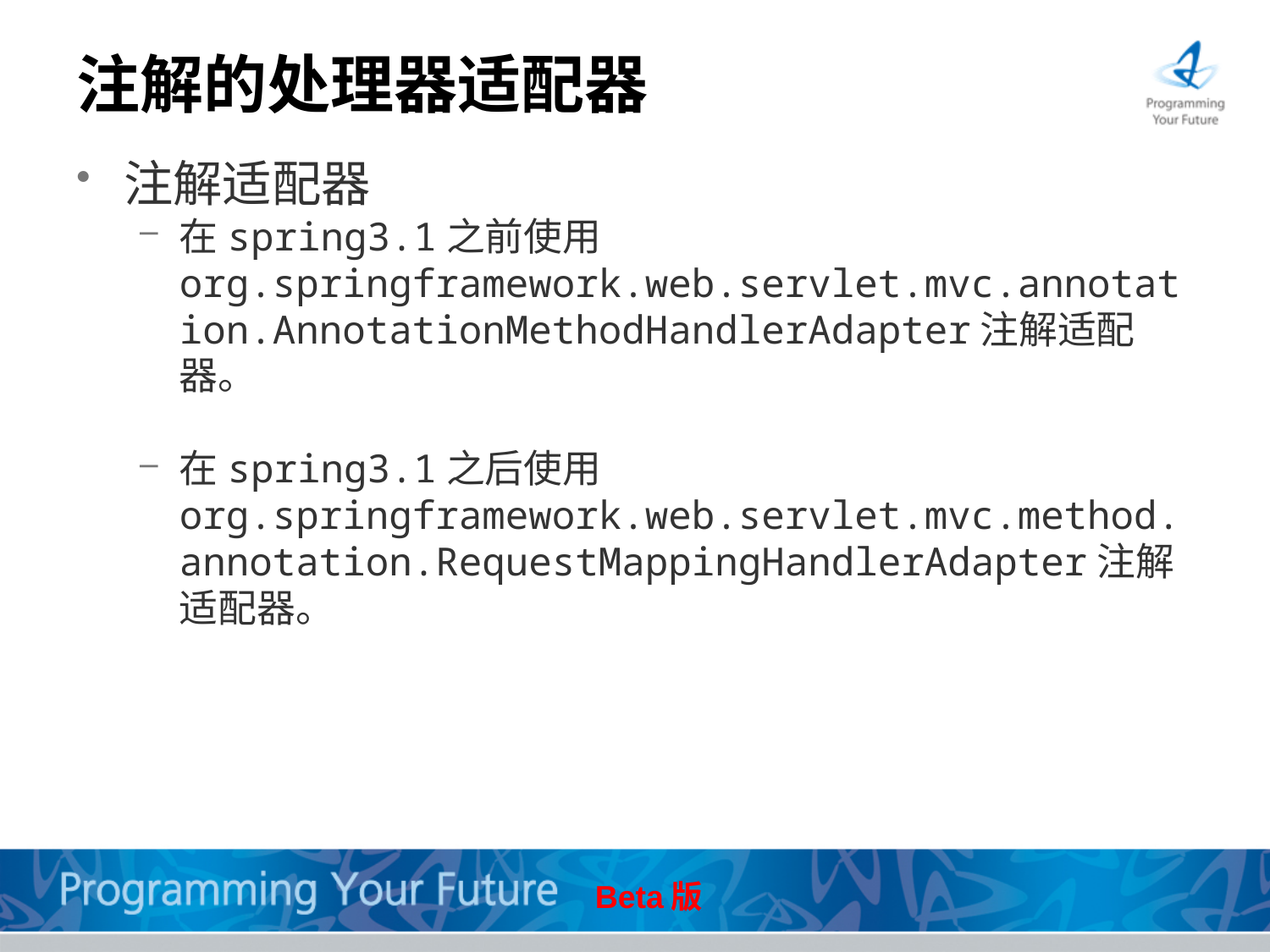

# 注解的处理器适配器
注解适配器
在spring3.1之前使用org.springframework.web.servlet.mvc.annotation.AnnotationMethodHandlerAdapter注解适配器。

在spring3.1之后使用org.springframework.web.servlet.mvc.method.annotation.RequestMappingHandlerAdapter注解适配器。